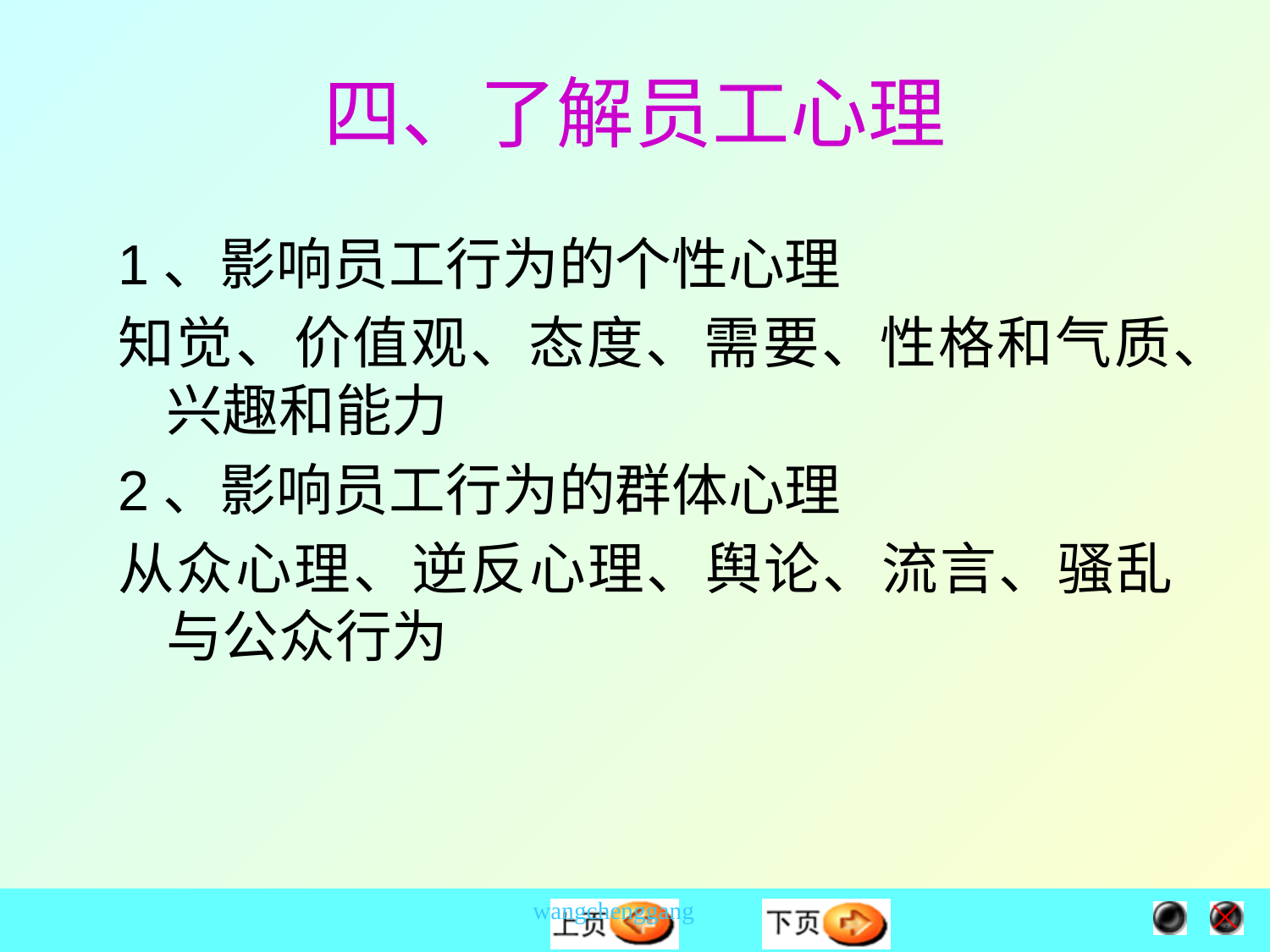

# 四、了解员工心理
1、影响员工行为的个性心理
知觉、价值观、态度、需要、性格和气质、兴趣和能力
2、影响员工行为的群体心理
从众心理、逆反心理、舆论、流言、骚乱与公众行为
wangchenggang